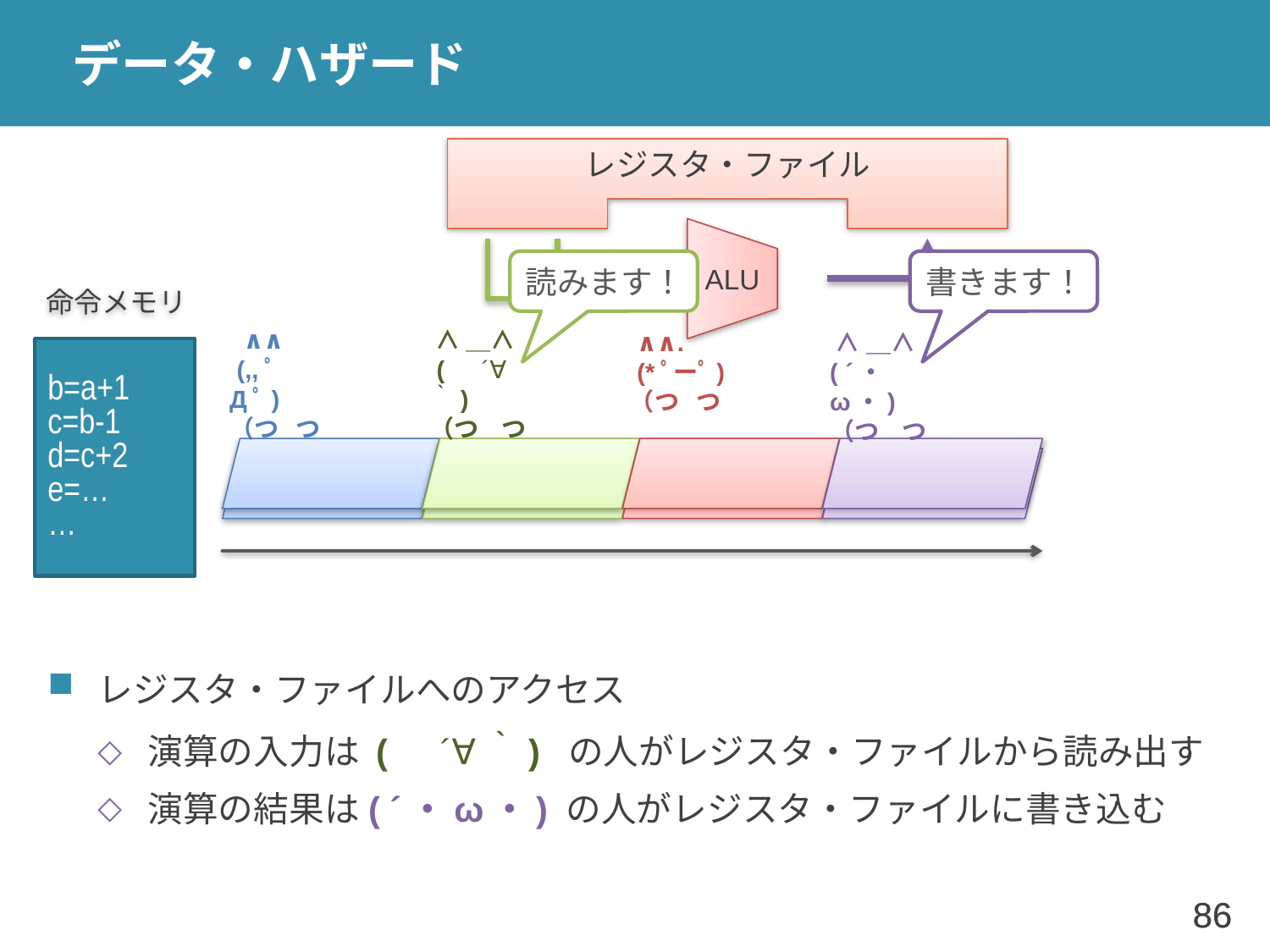

# データ・ハザード
レジスタ・ファイル
ALU

読みます！
書きます！
命令メモリ
  ∧∧
 (,,ﾟДﾟ)
（つ   つ
 ∧＿∧
 (　´∀｀)
（つ    つ
 ∧∧.
 (*ﾟーﾟ)（つ   つ
 ∧＿∧
( ´・ω・)（つ    つ
b=a+1
c=b-1
d=c+2
e=…
…
a++
a++

レジスタ・ファイルへのアクセス
演算の入力は (　´∀｀)  の人がレジスタ・ファイルから読み出す
演算の結果は( ´・ω・) の人がレジスタ・ファイルに書き込む